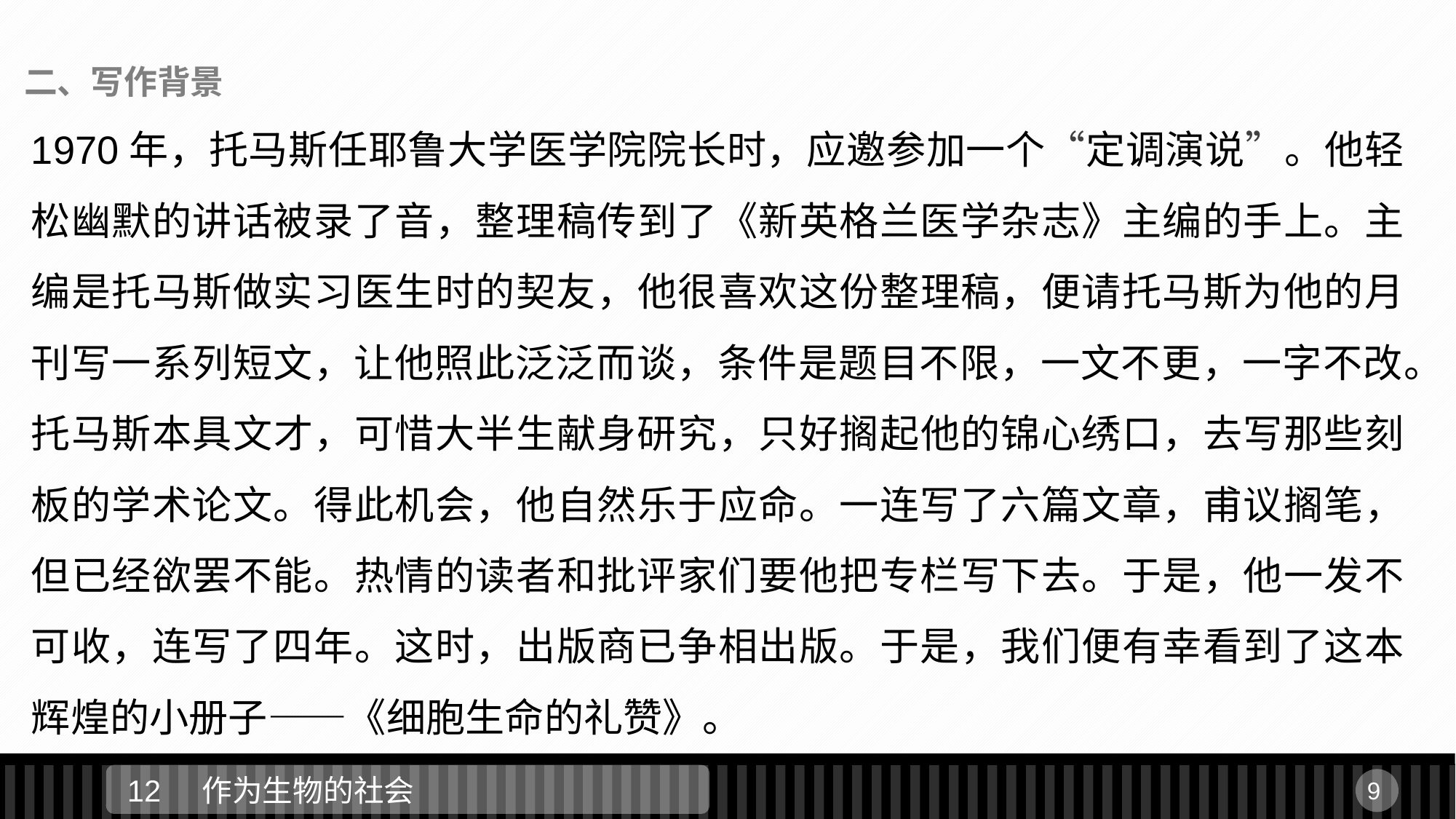

二、写作背景
1970年，托马斯任耶鲁大学医学院院长时，应邀参加一个“定调演说”。他轻松幽默的讲话被录了音，整理稿传到了《新英格兰医学杂志》主编的手上。主编是托马斯做实习医生时的契友，他很喜欢这份整理稿，便请托马斯为他的月刊写一系列短文，让他照此泛泛而谈，条件是题目不限，一文不更，一字不改。
托马斯本具文才，可惜大半生献身研究，只好搁起他的锦心绣口，去写那些刻板的学术论文。得此机会，他自然乐于应命。一连写了六篇文章，甫议搁笔，但已经欲罢不能。热情的读者和批评家们要他把专栏写下去。于是，他一发不可收，连写了四年。这时，出版商已争相出版。于是，我们便有幸看到了这本辉煌的小册子——《细胞生命的礼赞》。